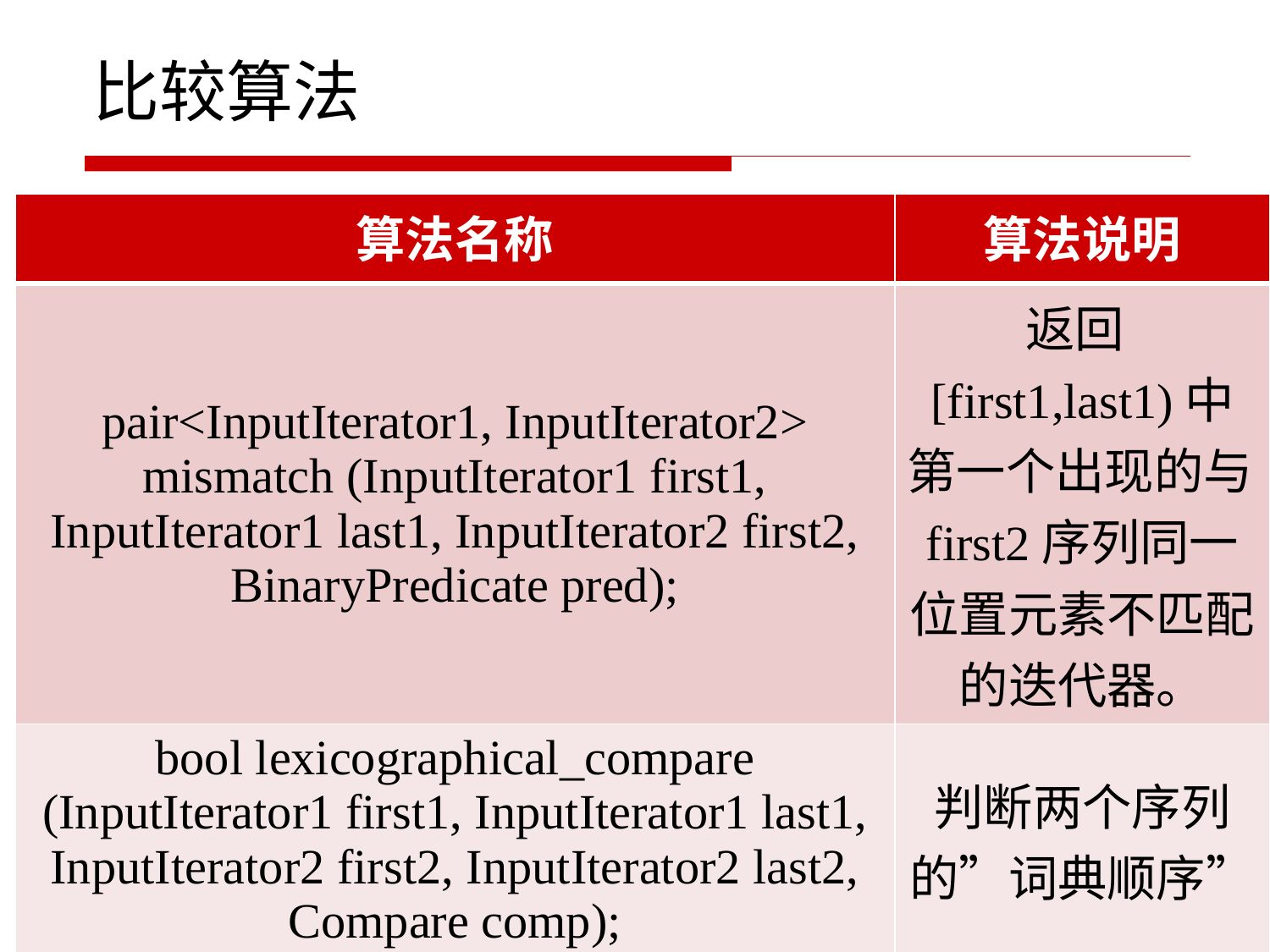

# 比较算法

| 算法名称 | 算法说明 |
| --- | --- |
| pair<InputIterator1, InputIterator2> mismatch (InputIterator1 first1, InputIterator1 last1, InputIterator2 first2, BinaryPredicate pred); | 返回[first1,last1)中第一个出现的与first2序列同一位置元素不匹配的迭代器。 |
| bool lexicographical\_compare (InputIterator1 first1, InputIterator1 last1, InputIterator2 first2, InputIterator2 last2, Compare comp); | 判断两个序列的”词典顺序” |
8